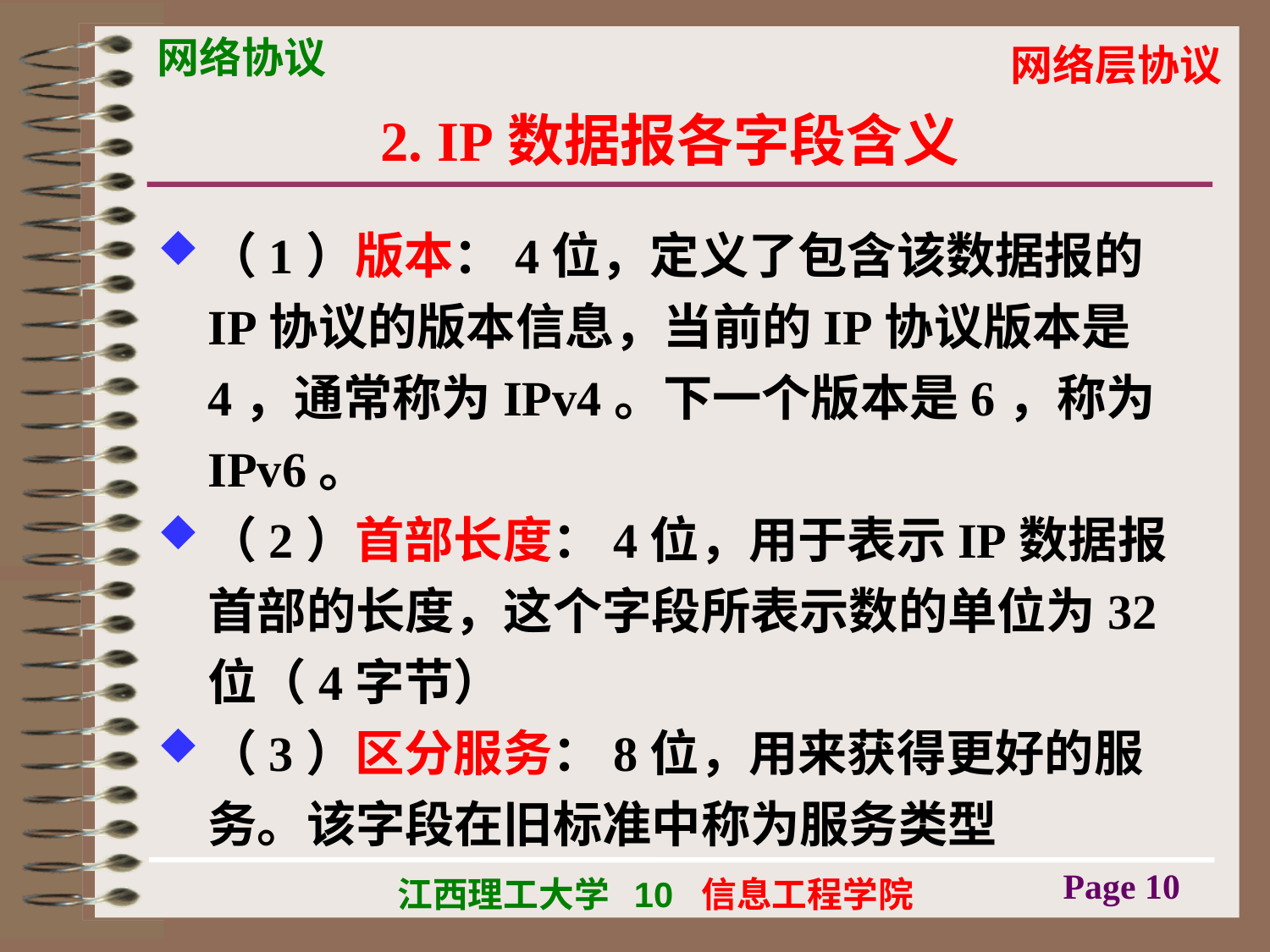

# 2. IP数据报各字段含义
（1）版本：4位，定义了包含该数据报的IP协议的版本信息，当前的IP协议版本是4，通常称为IPv4。下一个版本是6，称为IPv6。
（2）首部长度：4位，用于表示IP数据报首部的长度，这个字段所表示数的单位为32位（4字节）
（3）区分服务：8位，用来获得更好的服务。该字段在旧标准中称为服务类型
Page 10